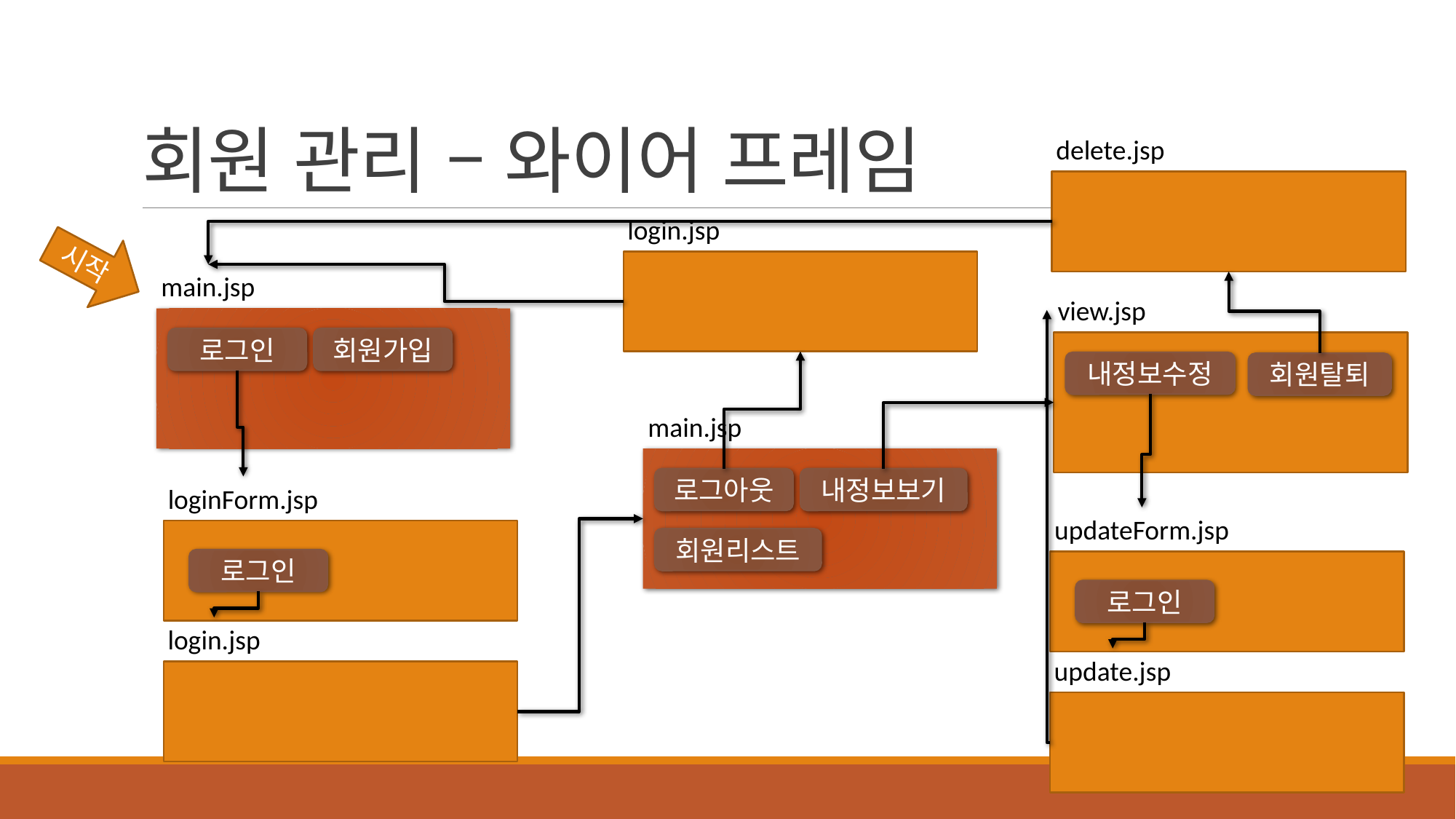

# 회원 관리 – 와이어 프레임
delete.jsp

login.jsp
시작

main.jsp
view.jsp

로그인
회원가입

내정보수정
회원탈퇴
main.jsp

로그아웃
내정보보기
loginForm.jsp
updateForm.jsp

회원리스트
로그인

로그인
login.jsp
update.jsp